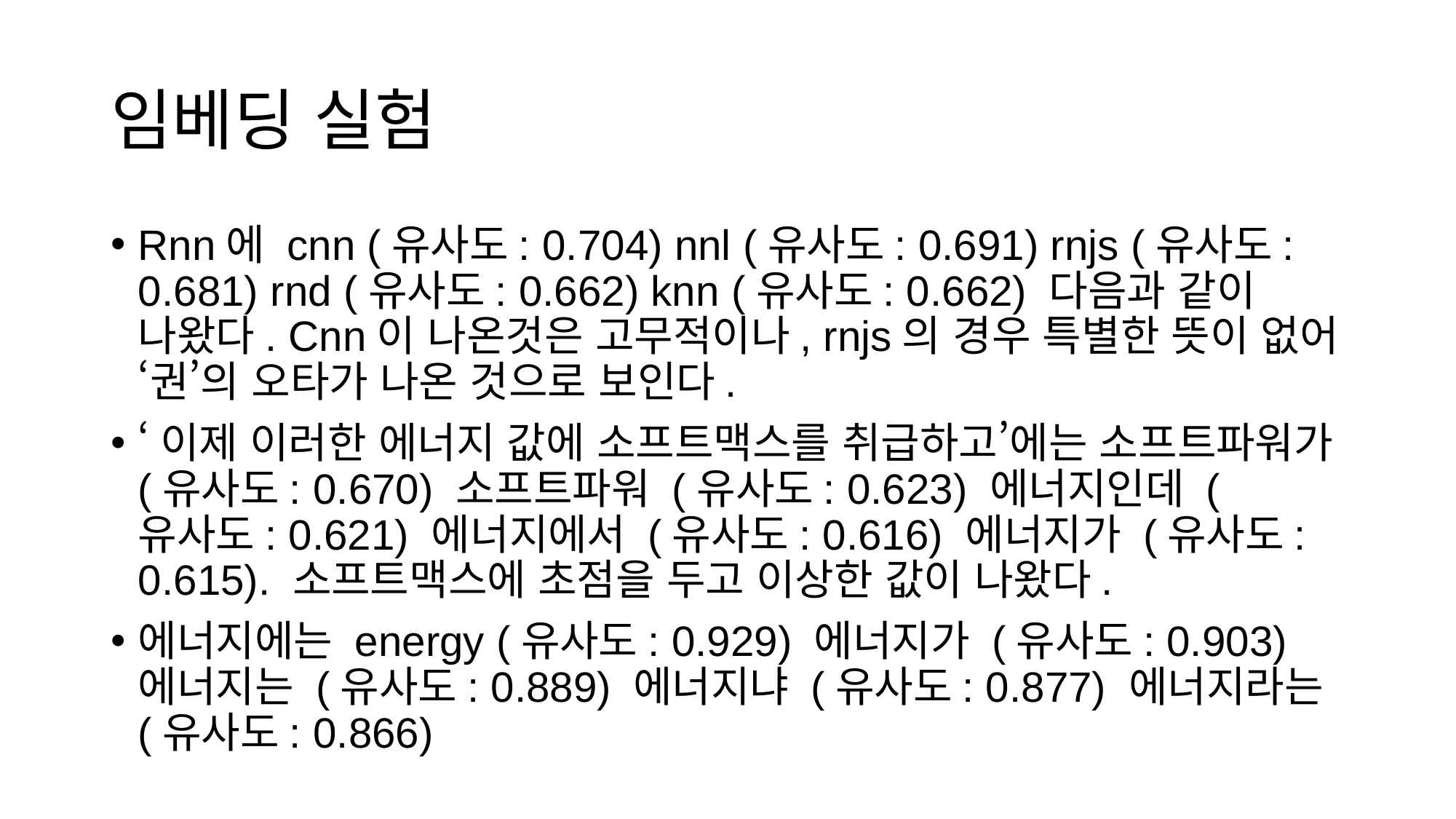

# 임베딩 실험
Rnn에 cnn (유사도: 0.704) nnl (유사도: 0.691) rnjs (유사도: 0.681) rnd (유사도: 0.662) knn (유사도: 0.662) 다음과 같이 나왔다. Cnn이 나온것은 고무적이나, rnjs의 경우 특별한 뜻이 없어 ‘권’의 오타가 나온 것으로 보인다.
‘이제 이러한 에너지 값에 소프트맥스를 취급하고’에는 소프트파워가 (유사도: 0.670) 소프트파워 (유사도: 0.623) 에너지인데 (유사도: 0.621) 에너지에서 (유사도: 0.616) 에너지가 (유사도: 0.615). 소프트맥스에 초점을 두고 이상한 값이 나왔다.
에너지에는 energy (유사도: 0.929) 에너지가 (유사도: 0.903) 에너지는 (유사도: 0.889) 에너지냐 (유사도: 0.877) 에너지라는 (유사도: 0.866)